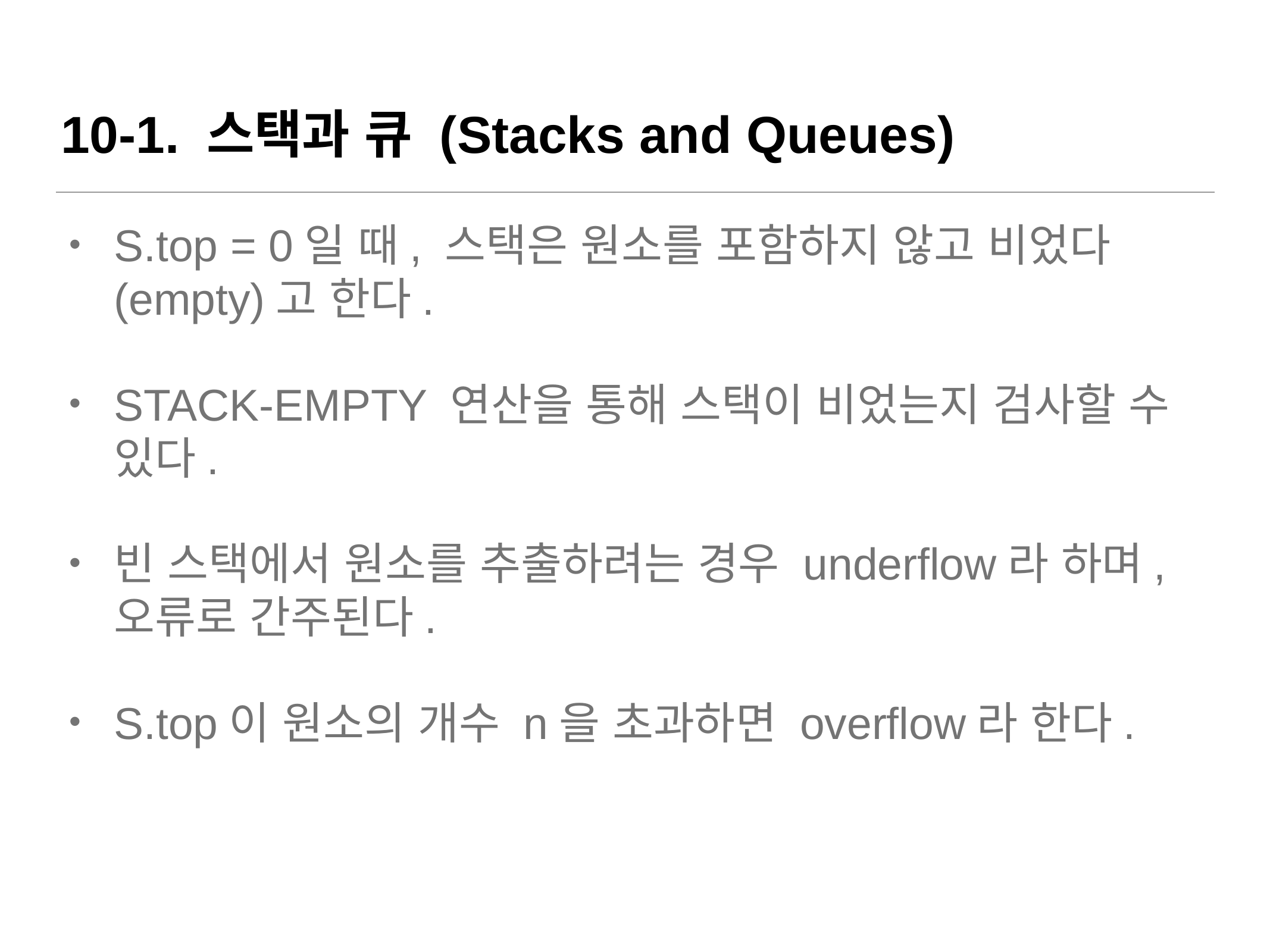

# 10-1. 스택과 큐 (Stacks and Queues)
S.top = 0일 때, 스택은 원소를 포함하지 않고 비었다(empty)고 한다.
STACK-EMPTY 연산을 통해 스택이 비었는지 검사할 수 있다.
빈 스택에서 원소를 추출하려는 경우 underflow라 하며, 오류로 간주된다.
S.top이 원소의 개수 n을 초과하면 overflow라 한다.